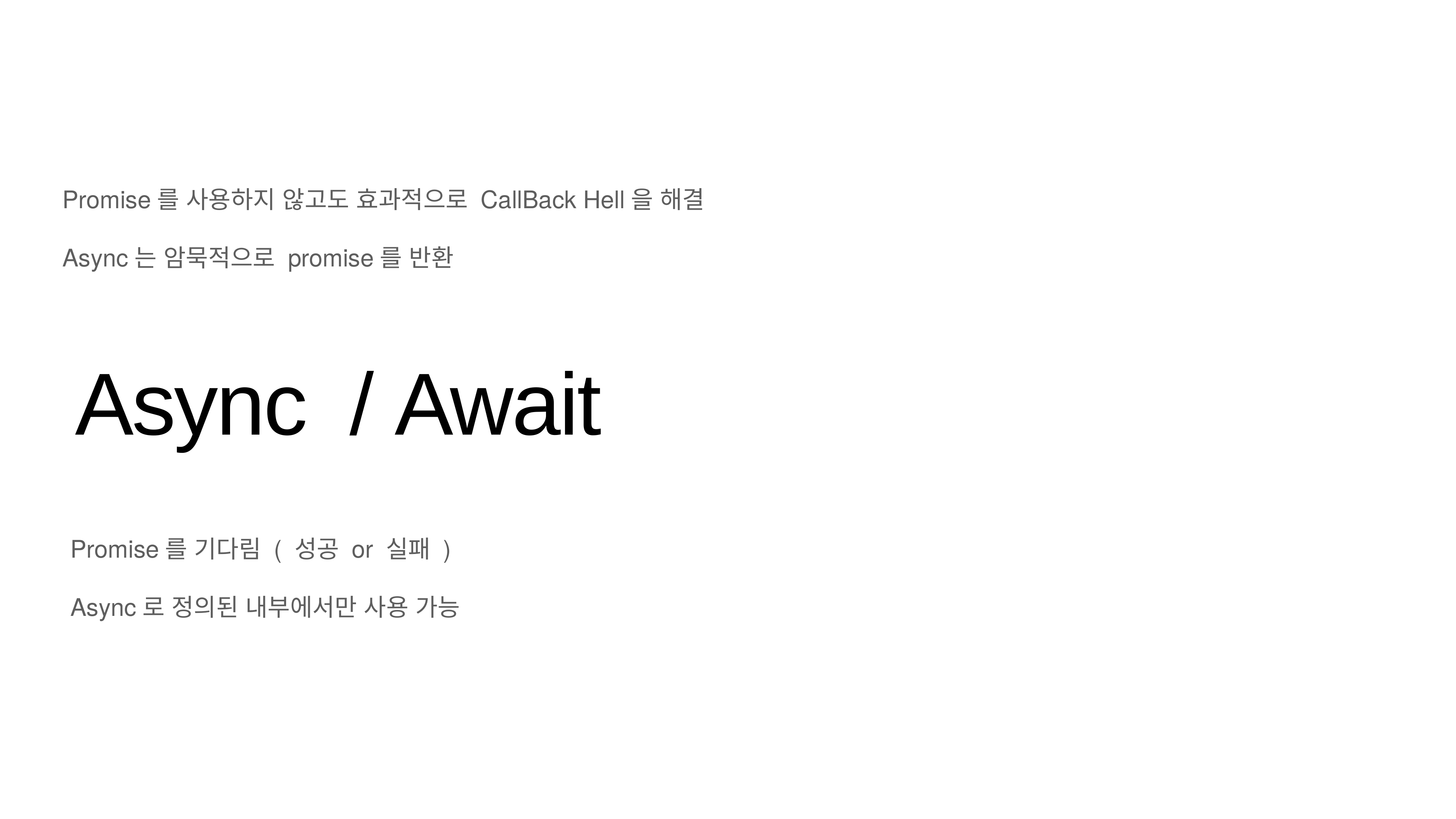

Promise를 사용하지 않고도 효과적으로 CallBack Hell을 해결

Async는 암묵적으로 promise를 반환
            /
# Async
              Await
Promise를 기다림 ( 성공 or 실패 )

Async로 정의된 내부에서만 사용 가능